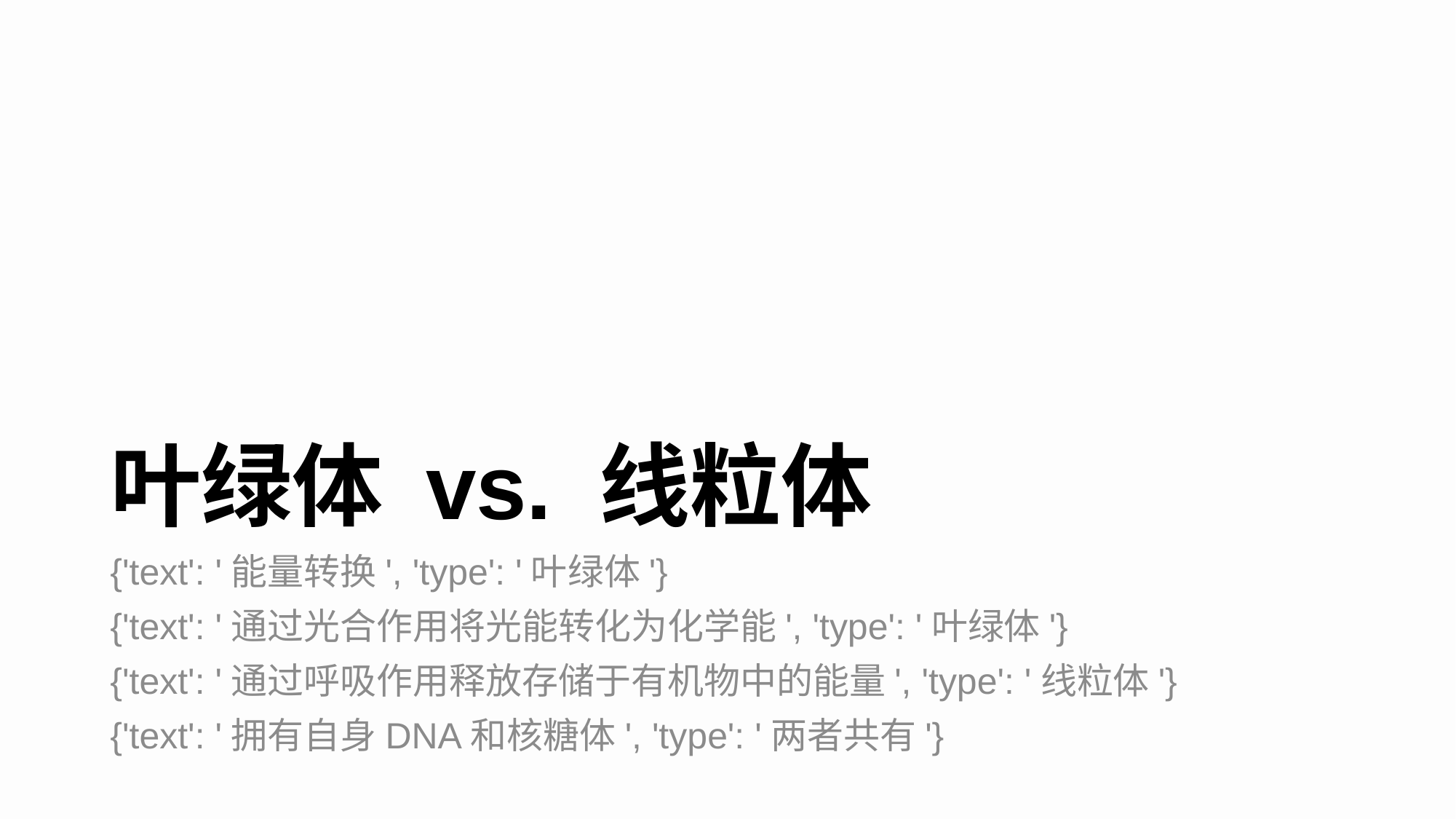

# 叶绿体 vs. 线粒体
{'text': '能量转换', 'type': '叶绿体'}
{'text': '通过光合作用将光能转化为化学能', 'type': '叶绿体'}
{'text': '通过呼吸作用释放存储于有机物中的能量', 'type': '线粒体'}
{'text': '拥有自身DNA和核糖体', 'type': '两者共有'}